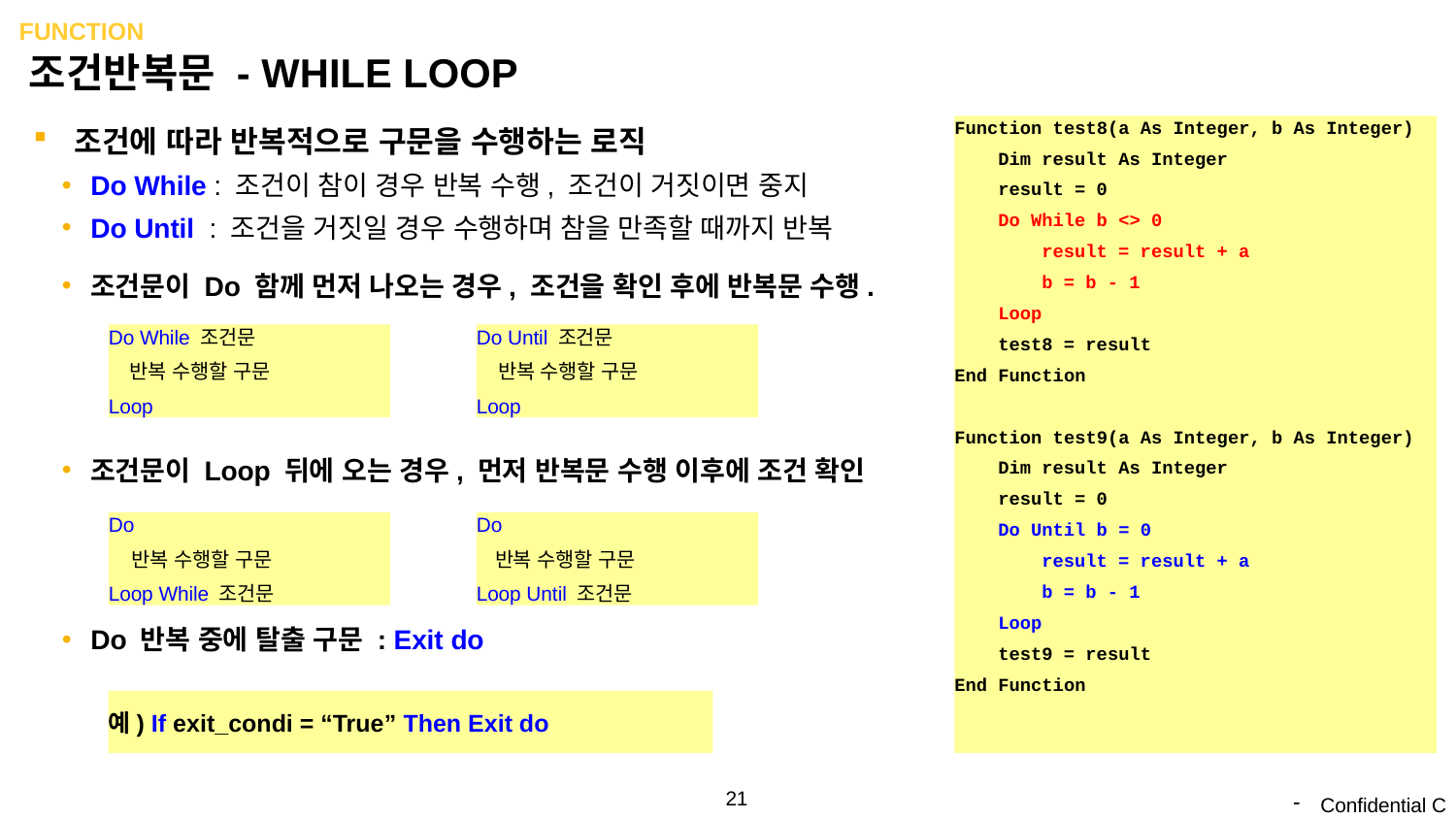

Function
# 조건반복문 - While loop
조건에 따라 반복적으로 구문을 수행하는 로직
Do While : 조건이 참이 경우 반복 수행, 조건이 거짓이면 중지
Do Until  : 조건을 거짓일 경우 수행하며 참을 만족할 때까지 반복

조건문이 Do 함께 먼저 나오는 경우, 조건을 확인 후에 반복문 수행.

조건문이 Loop 뒤에 오는 경우, 먼저 반복문 수행 이후에 조건 확인

Do 반복 중에 탈출 구문 : Exit do

Function test8(a As Integer, b As Integer)
    Dim result As Integer
    result = 0
    Do While b <> 0
        result = result + a
        b = b - 1
    Loop
    test8 = result
End Function

Function test9(a As Integer, b As Integer)
    Dim result As Integer
    result = 0
    Do Until b = 0
        result = result + a
        b = b - 1
    Loop
    test9 = result
End Function
Do While 조건문
   반복 수행할 구문
Loop
Do Until 조건문
   반복 수행할 구문
Loop
Do
    반복 수행할 구문
Loop While 조건문
Do
   반복 수행할 구문
Loop Until 조건문
예) If exit_condi = “True” Then Exit do